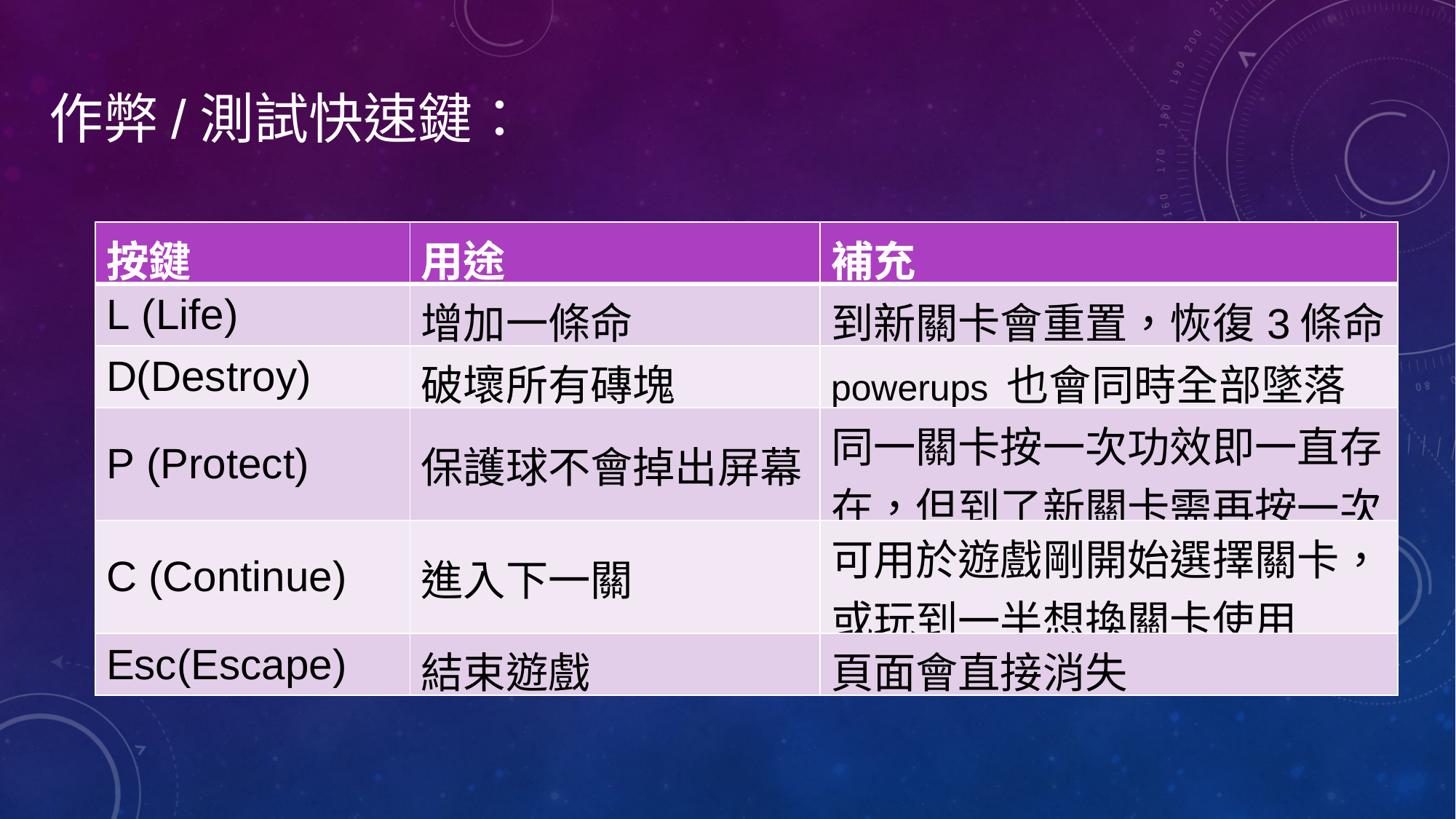

作弊/測試快速鍵：
| 按鍵 | 用途 | 補充 |
| --- | --- | --- |
| L (Life) | 增加一條命 | 到新關卡會重置，恢復3條命 |
| D(Destroy) | 破壞所有磚塊 | powerups 也會同時全部墜落 |
| P (Protect) | 保護球不會掉出屏幕 | 同一關卡按一次功效即一直存在，但到了新關卡需再按一次 |
| C (Continue) | 進入下一關 | 可用於遊戲剛開始選擇關卡，或玩到一半想換關卡使用 |
| Esc(Escape) | 結束遊戲 | 頁面會直接消失 |